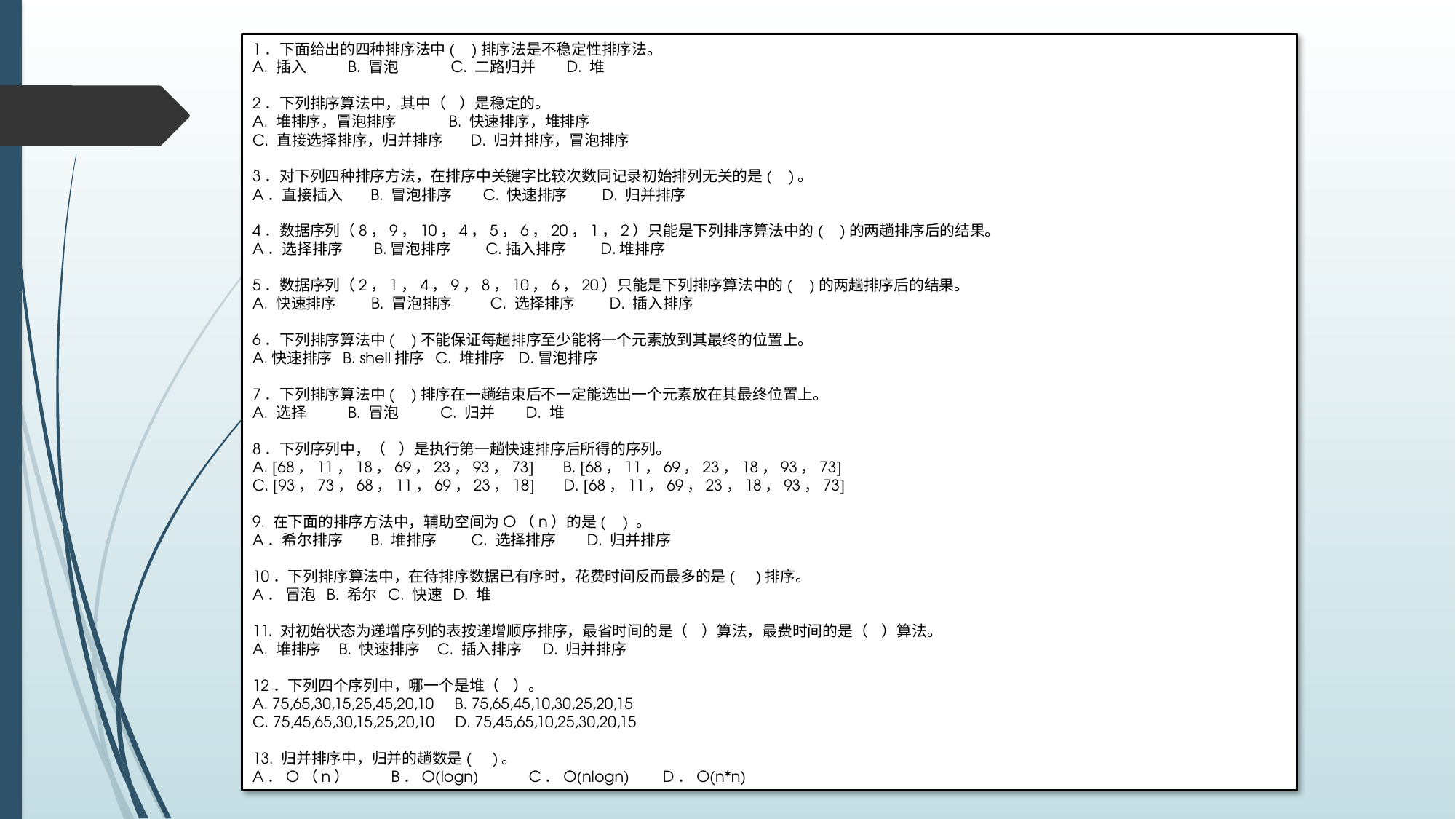

1．下面给出的四种排序法中(    )排序法是不稳定性排序法。
A. 插入           B. 冒泡              C. 二路归并        D. 堆

2．下列排序算法中，其中（    ）是稳定的。
A. 堆排序，冒泡排序              B. 快速排序，堆排序
C. 直接选择排序，归并排序       D. 归并排序，冒泡排序

3．对下列四种排序方法，在排序中关键字比较次数同记录初始排列无关的是(    )。
A．直接插入       B. 冒泡排序        C. 快速排序         D. 归并排序

4．数据序列（8，9，10，4，5，6，20，1，2）只能是下列排序算法中的(    )的两趟排序后的结果。
A．选择排序        B.冒泡排序         C.插入排序         D.堆排序

5．数据序列（2，1，4，9，8，10，6，20）只能是下列排序算法中的(    )的两趟排序后的结果。
A. 快速排序         B. 冒泡排序          C. 选择排序         D. 插入排序

6．下列排序算法中(    )不能保证每趟排序至少能将一个元素放到其最终的位置上。
A.快速排序  B. shell排序  C. 堆排序   D.冒泡排序

7．下列排序算法中(    )排序在一趟结束后不一定能选出一个元素放在其最终位置上。
A. 选择           B. 冒泡           C. 归并        D. 堆

8．下列序列中，（    ）是执行第一趟快速排序后所得的序列。
A. [68，11，18，69，23，93，73]       B. [68，11，69，23，18，93，73]
C. [93，73，68，11，69，23，18]       D. [68，11，69，23，18，93，73]

9. 在下面的排序方法中，辅助空间为O（n）的是(    ) 。
A．希尔排序       B. 堆排序         C. 选择排序        D. 归并排序

10．下列排序算法中，在待排序数据已有序时，花费时间反而最多的是(     )排序。
A． 冒泡  B. 希尔  C. 快速  D. 堆

11. 对初始状态为递增序列的表按递增顺序排序，最省时间的是（    ）算法，最费时间的是（    ）算法。
A. 堆排序    B. 快速排序    C. 插入排序     D. 归并排序

12．下列四个序列中，哪一个是堆（    ）。
A. 75,65,30,15,25,45,20,10     B. 75,65,45,10,30,25,20,15
C. 75,45,65,30,15,25,20,10     D. 75,45,65,10,25,30,20,15

13. 归并排序中，归并的趟数是(     )。
A．O（n）           B．O(logn)            C．O(nlogn)        D．O(n*n)